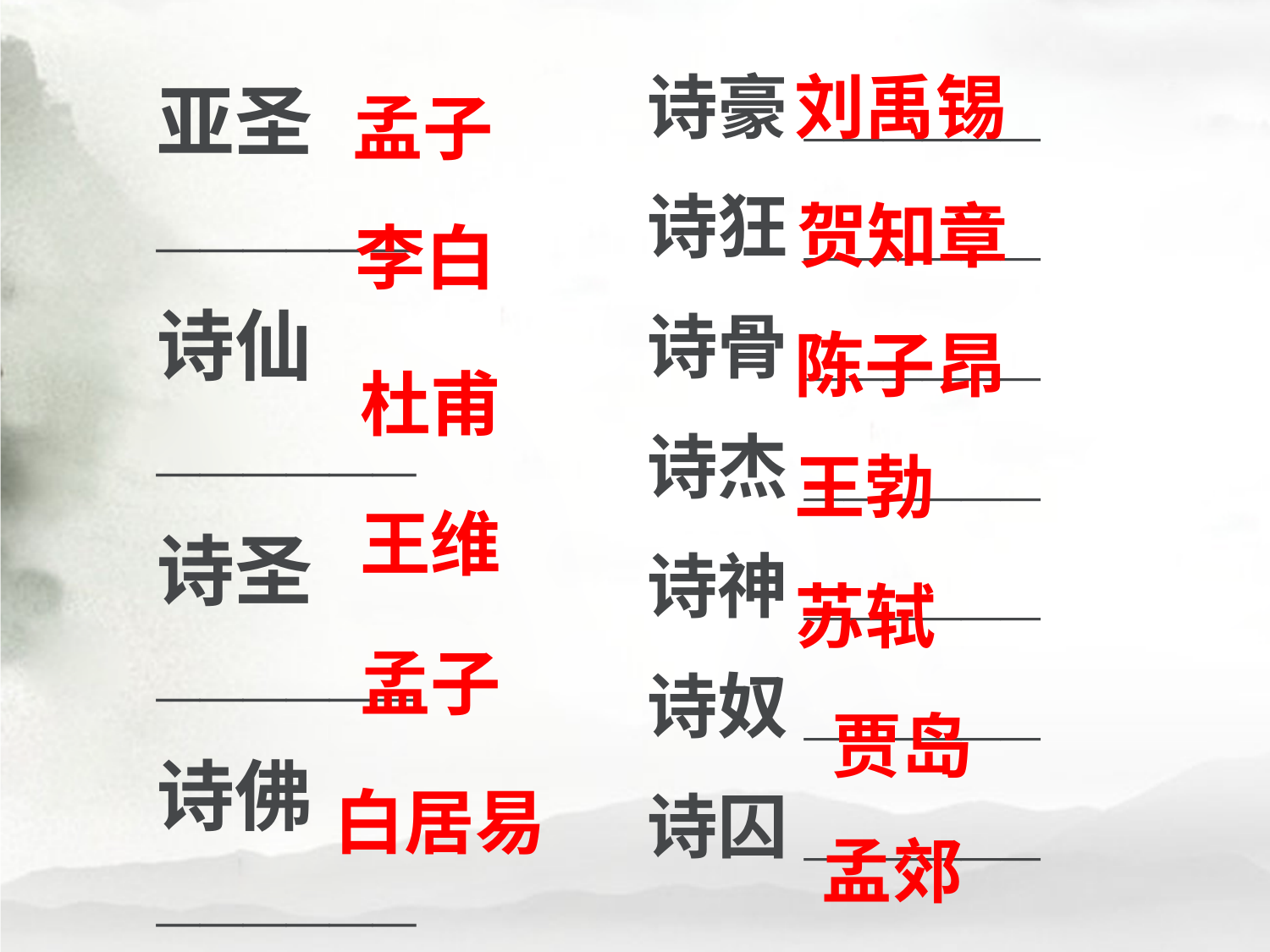

诗豪______
诗狂______
诗骨______
诗杰______
诗神______
诗奴______
诗囚______

刘禹锡
亚圣______
诗仙______
诗圣______
诗佛______
诗鬼______
诗魔______

孟子
贺知章
李白
陈子昂
杜甫
王勃
王维
苏轼
孟子
贾岛
白居易
孟郊